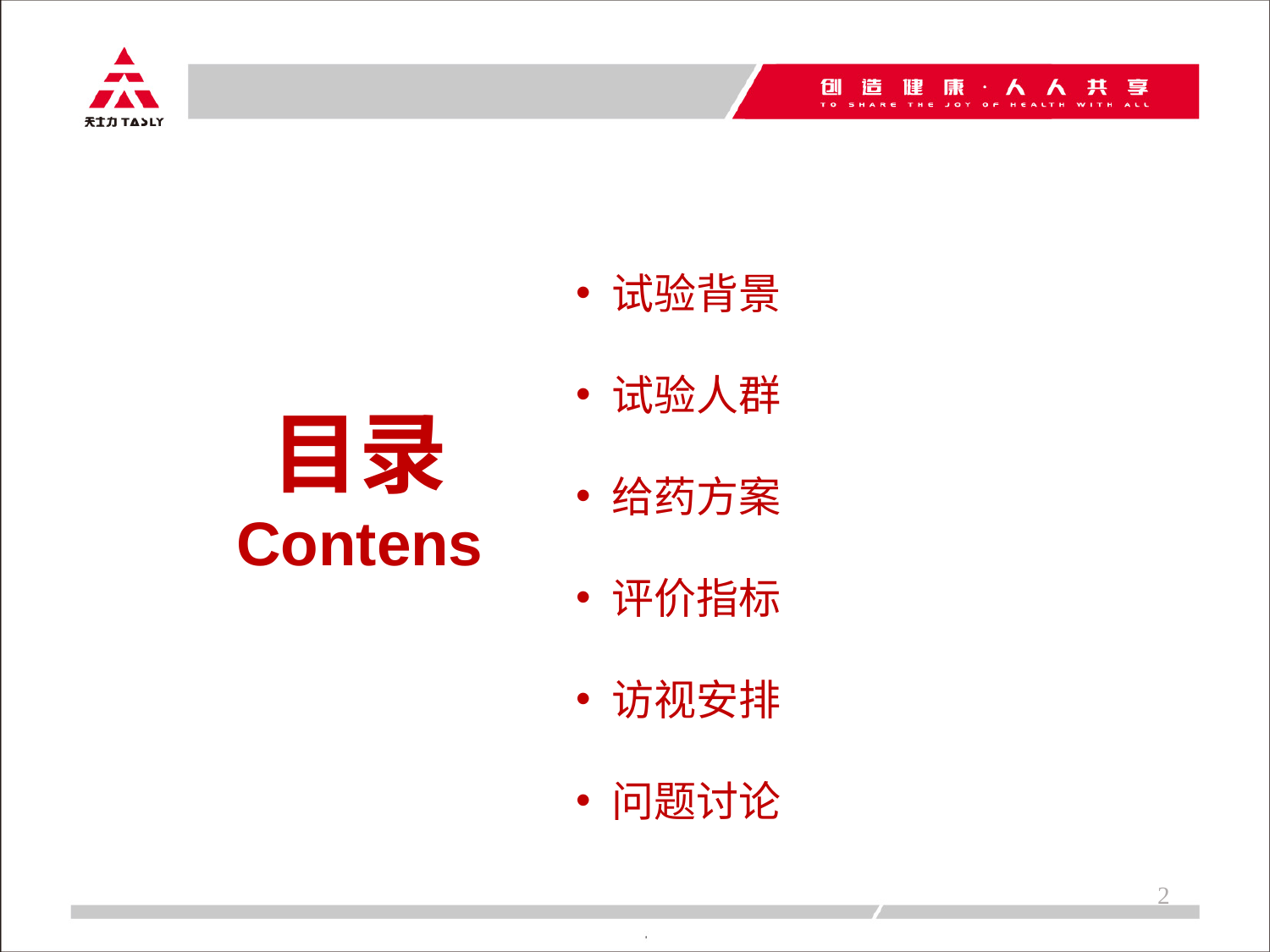

试验背景
试验人群
给药方案
评价指标
访视安排
问题讨论
目录
Contens
2